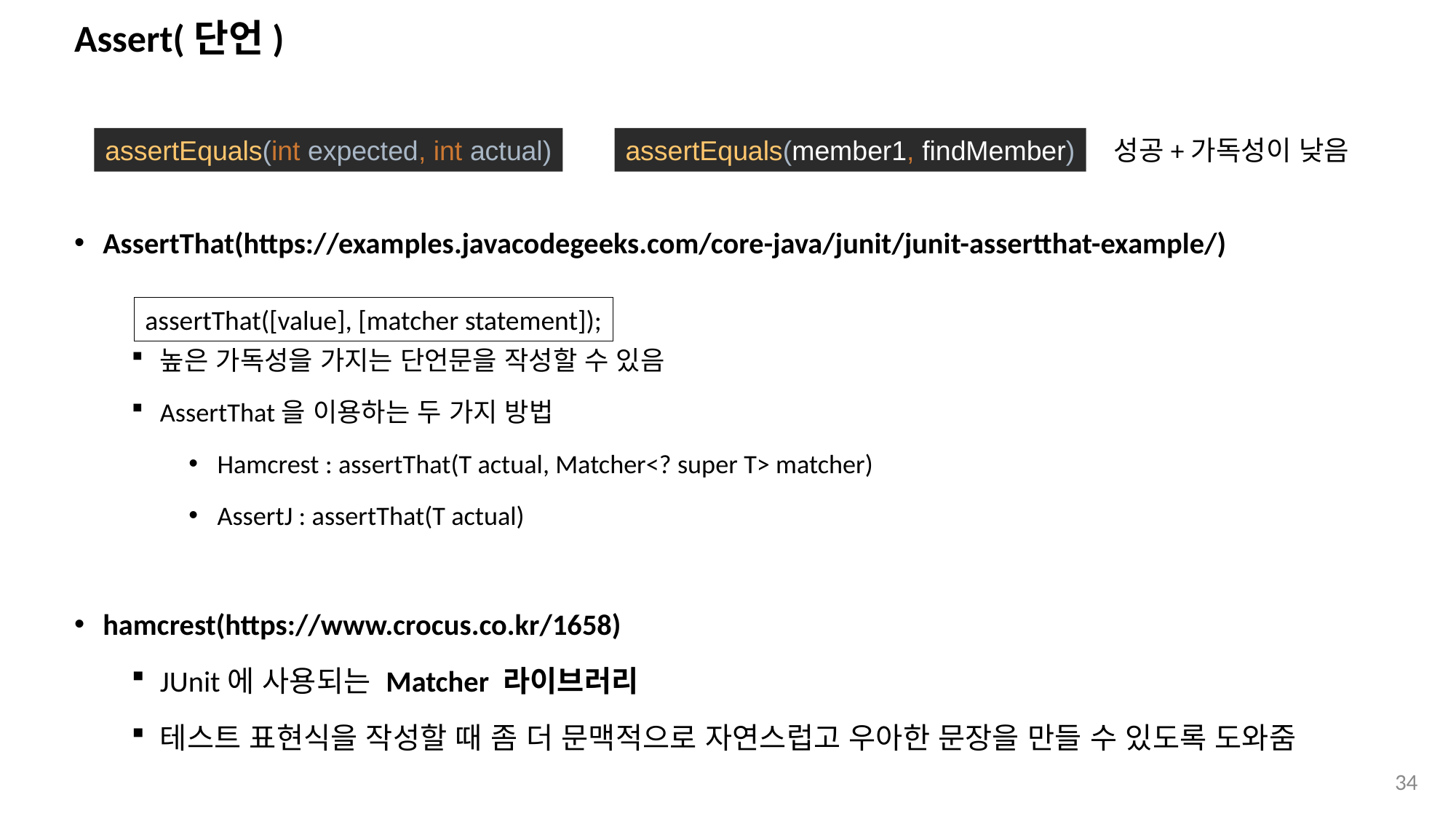

# Assert(단언)

AssertThat(https://examples.javacodegeeks.com/core-java/junit/junit-assertthat-example/)

높은 가독성을 가지는 단언문을 작성할 수 있음
AssertThat을 이용하는 두 가지 방법
Hamcrest : assertThat(T actual, Matcher<? super T> matcher)
AssertJ : assertThat(T actual)

hamcrest(https://www.crocus.co.kr/1658)
JUnit에 사용되는 Matcher 라이브러리
테스트 표현식을 작성할 때 좀 더 문맥적으로 자연스럽고 우아한 문장을 만들 수 있도록 도와줌

assertEquals(int expected, int actual)
assertEquals(member1, findMember)
성공+가독성이 낮음
assertThat([value], [matcher statement]);
34